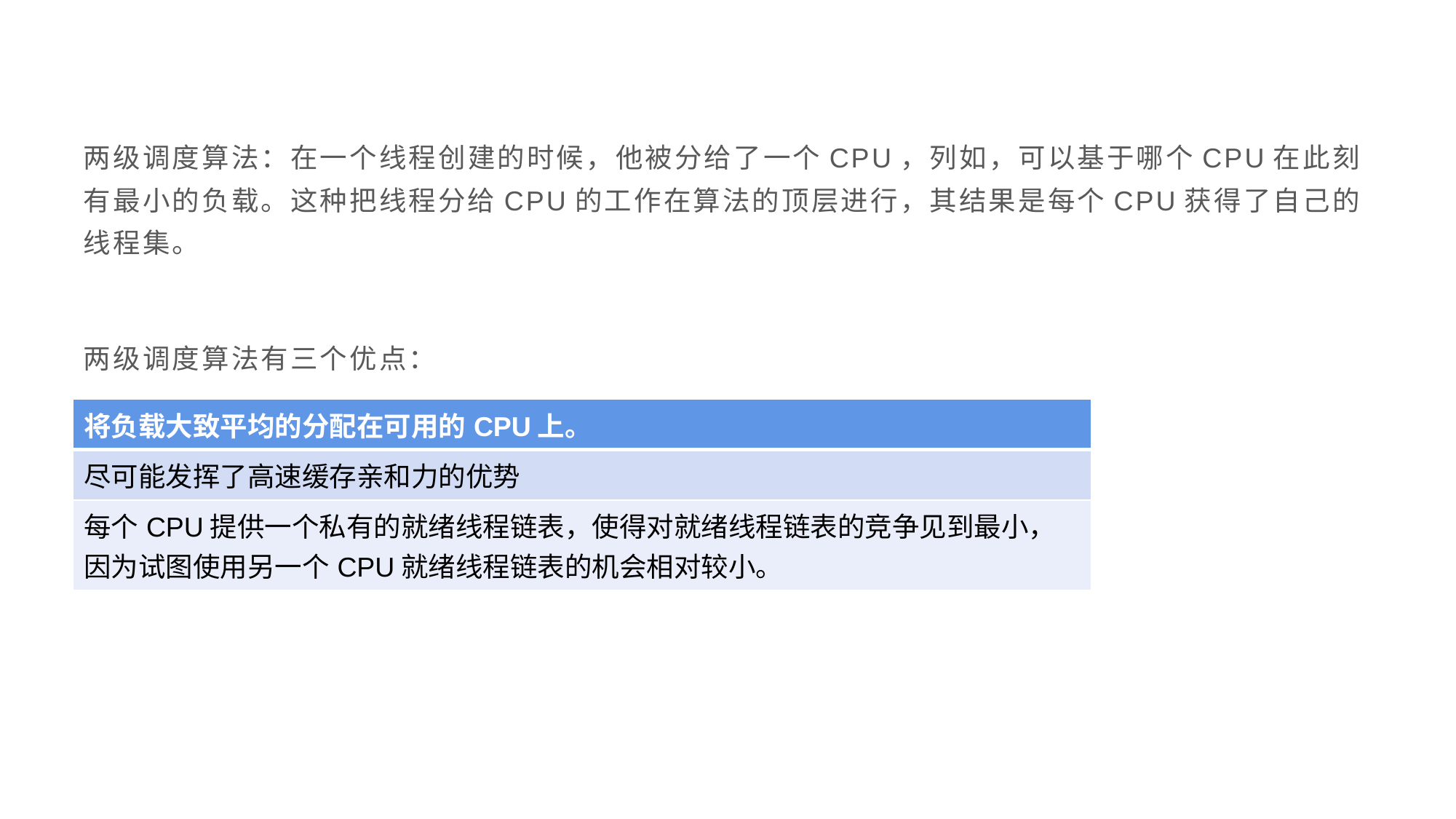

两级调度算法：在一个线程创建的时候，他被分给了一个CPU，列如，可以基于哪个CPU在此刻有最小的负载。这种把线程分给CPU的工作在算法的顶层进行，其结果是每个CPU获得了自己的线程集。

两级调度算法有三个优点：
| 将负载大致平均的分配在可用的CPU上。 |
| --- |
| 尽可能发挥了高速缓存亲和力的优势 |
| 每个CPU提供一个私有的就绪线程链表，使得对就绪线程链表的竞争见到最小，因为试图使用另一个CPU就绪线程链表的机会相对较小。 |